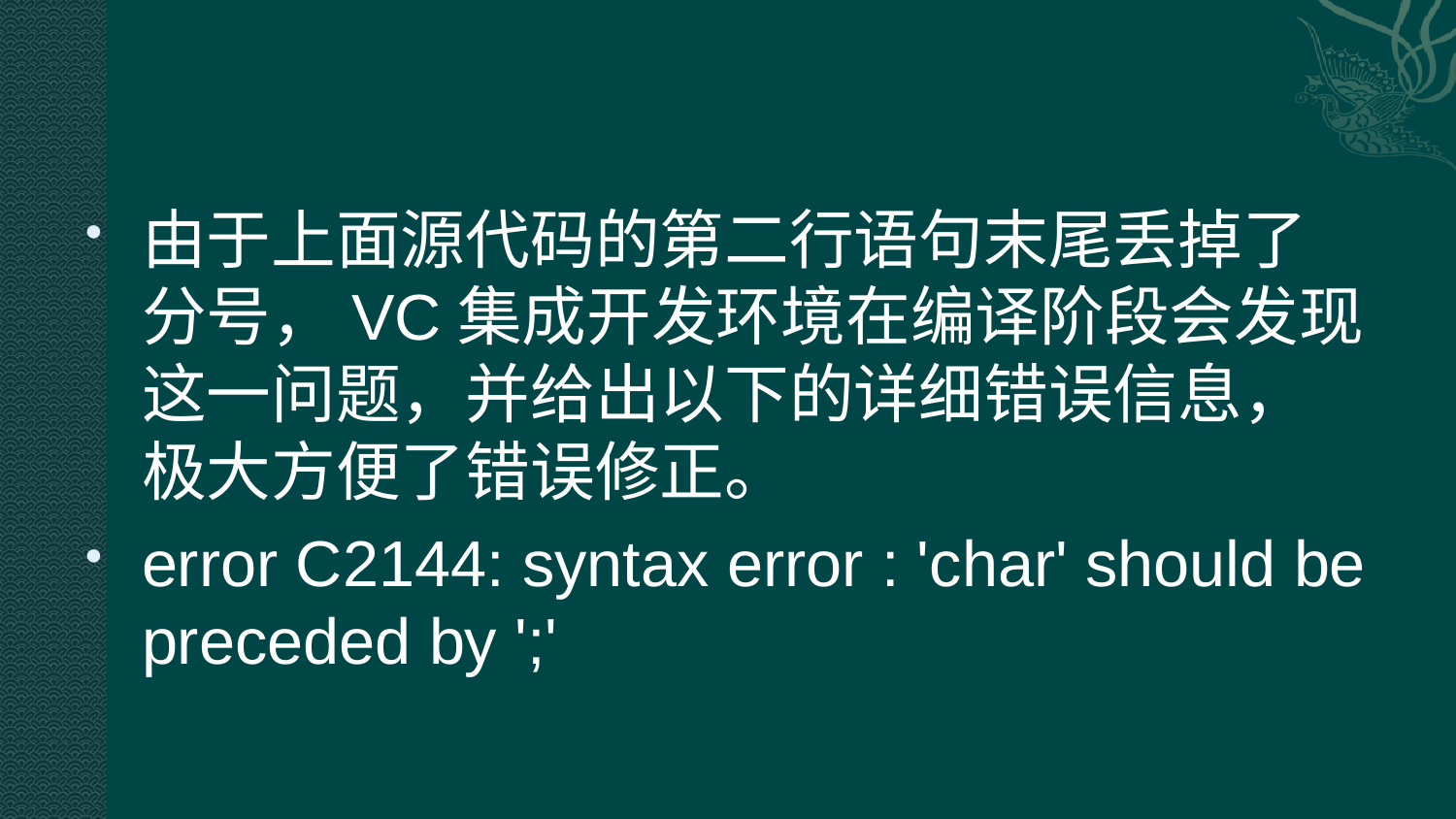

#
由于上面源代码的第二行语句末尾丢掉了分号，VC集成开发环境在编译阶段会发现这一问题，并给出以下的详细错误信息，极大方便了错误修正。
error C2144: syntax error : 'char' should be preceded by ';'